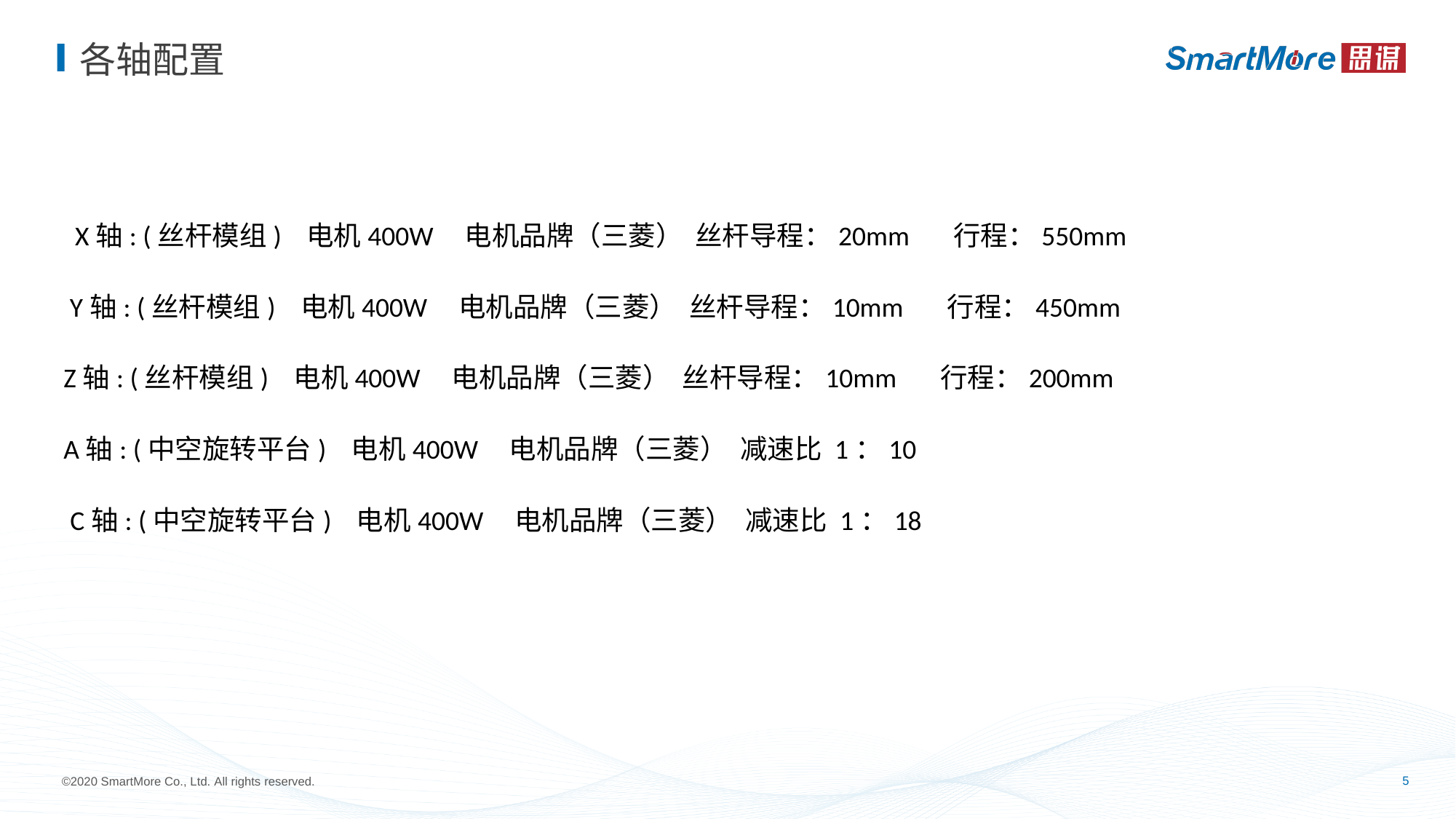

各轴配置

X轴: (丝杆模组)   电机400W    电机品牌（三菱）  丝杆导程：20mm      行程：550mm
Y轴: (丝杆模组)   电机400W    电机品牌（三菱）  丝杆导程：10mm      行程：450mm
Z轴: (丝杆模组)   电机400W    电机品牌（三菱）  丝杆导程：10mm      行程：200mm
A轴: (中空旋转平台)   电机400W    电机品牌（三菱）  减速比 1：10
C轴: (中空旋转平台)   电机400W    电机品牌（三菱）  减速比 1：18